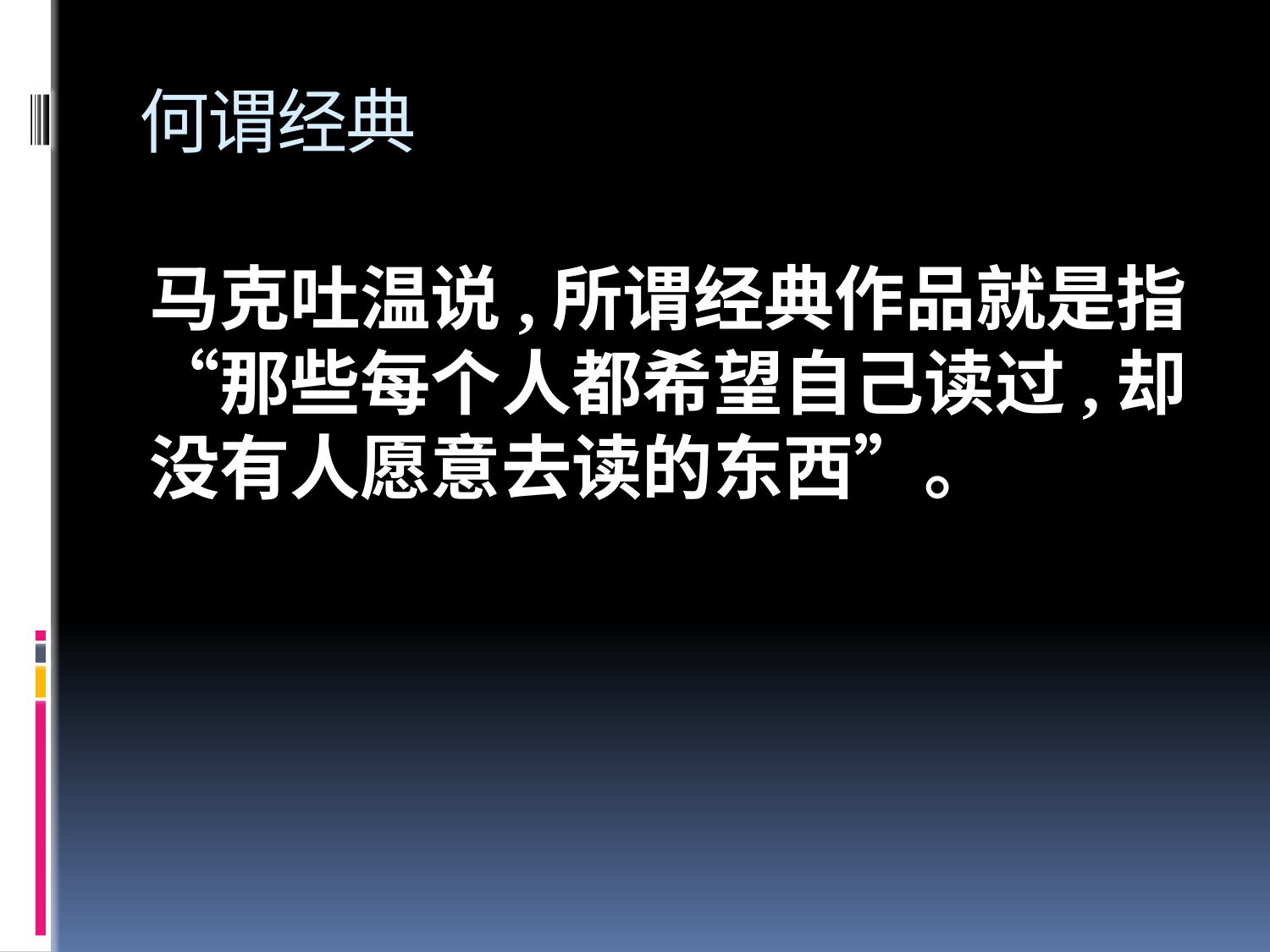

# 何谓经典
马克吐温说,所谓经典作品就是指“那些每个人都希望自己读过,却没有人愿意去读的东西”。